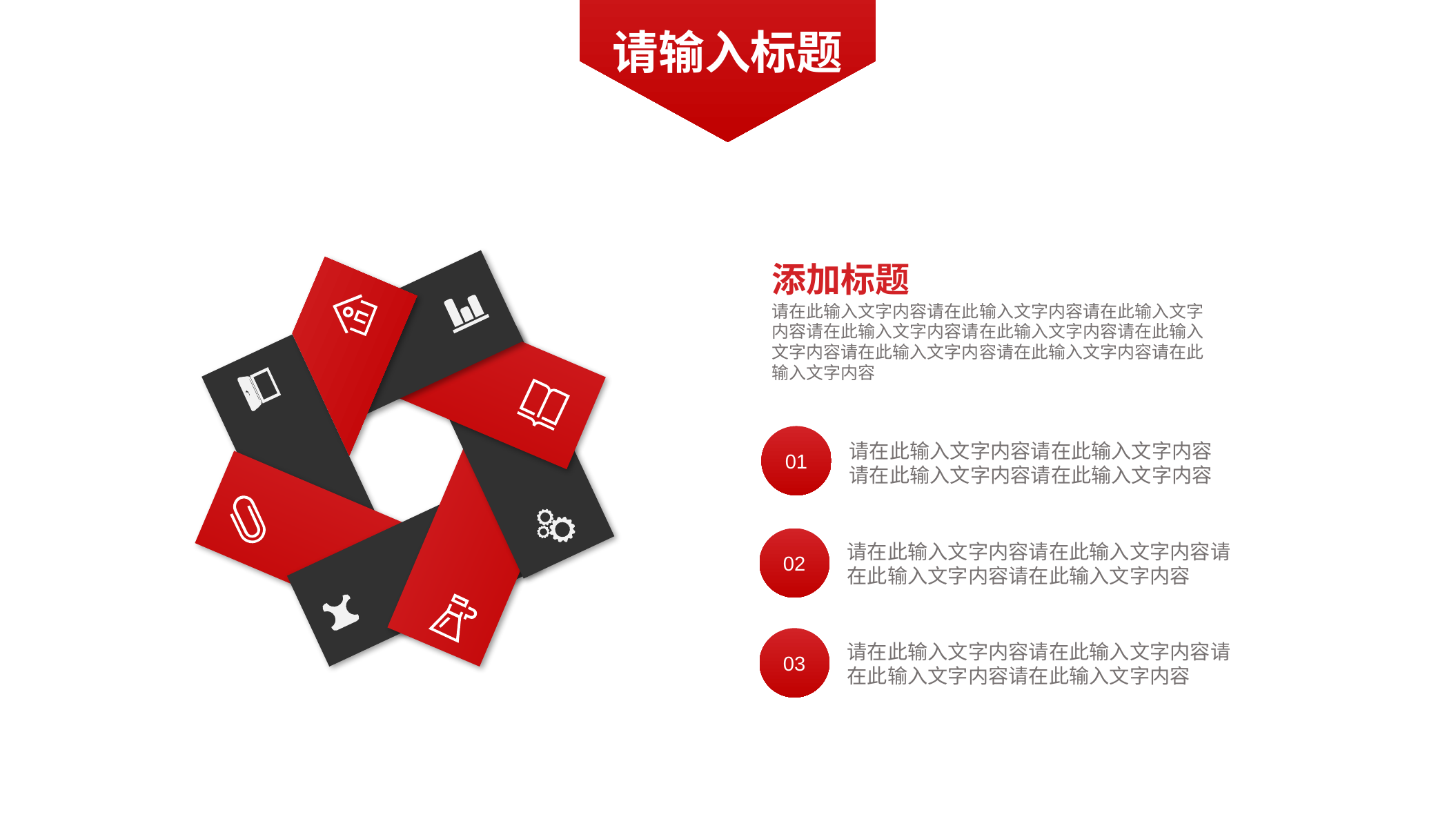

请输入标题
添加标题
请在此输入文字内容请在此输入文字内容请在此输入文字内容请在此输入文字内容请在此输入文字内容请在此输入文字内容请在此输入文字内容请在此输入文字内容请在此输入文字内容

01
请在此输入文字内容请在此输入文字内容请在此输入文字内容请在此输入文字内容
02
请在此输入文字内容请在此输入文字内容请在此输入文字内容请在此输入文字内容
03
请在此输入文字内容请在此输入文字内容请在此输入文字内容请在此输入文字内容